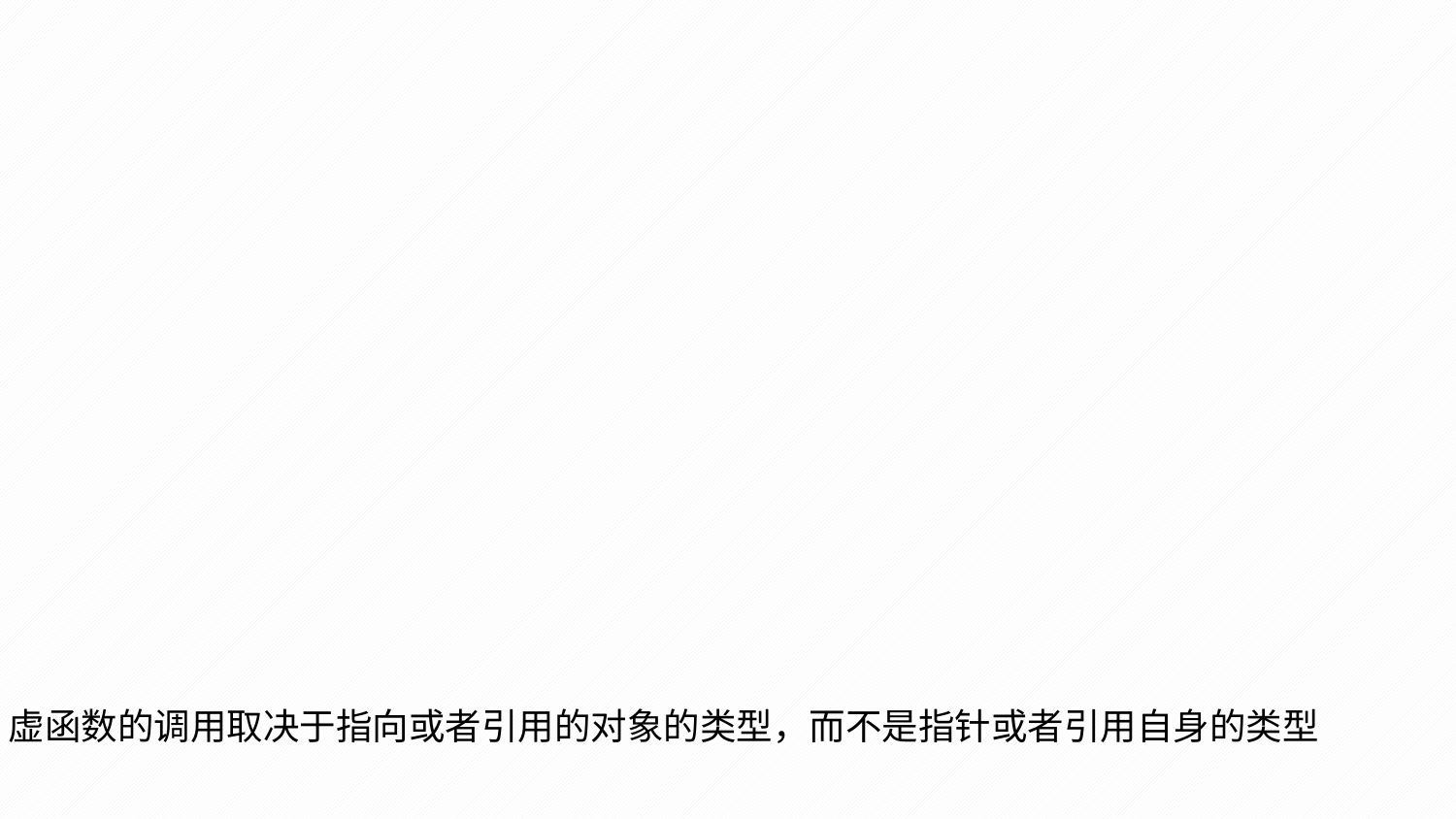

虚函数的调用取决于指向或者引用的对象的类型，而不是指针或者引用自身的类型